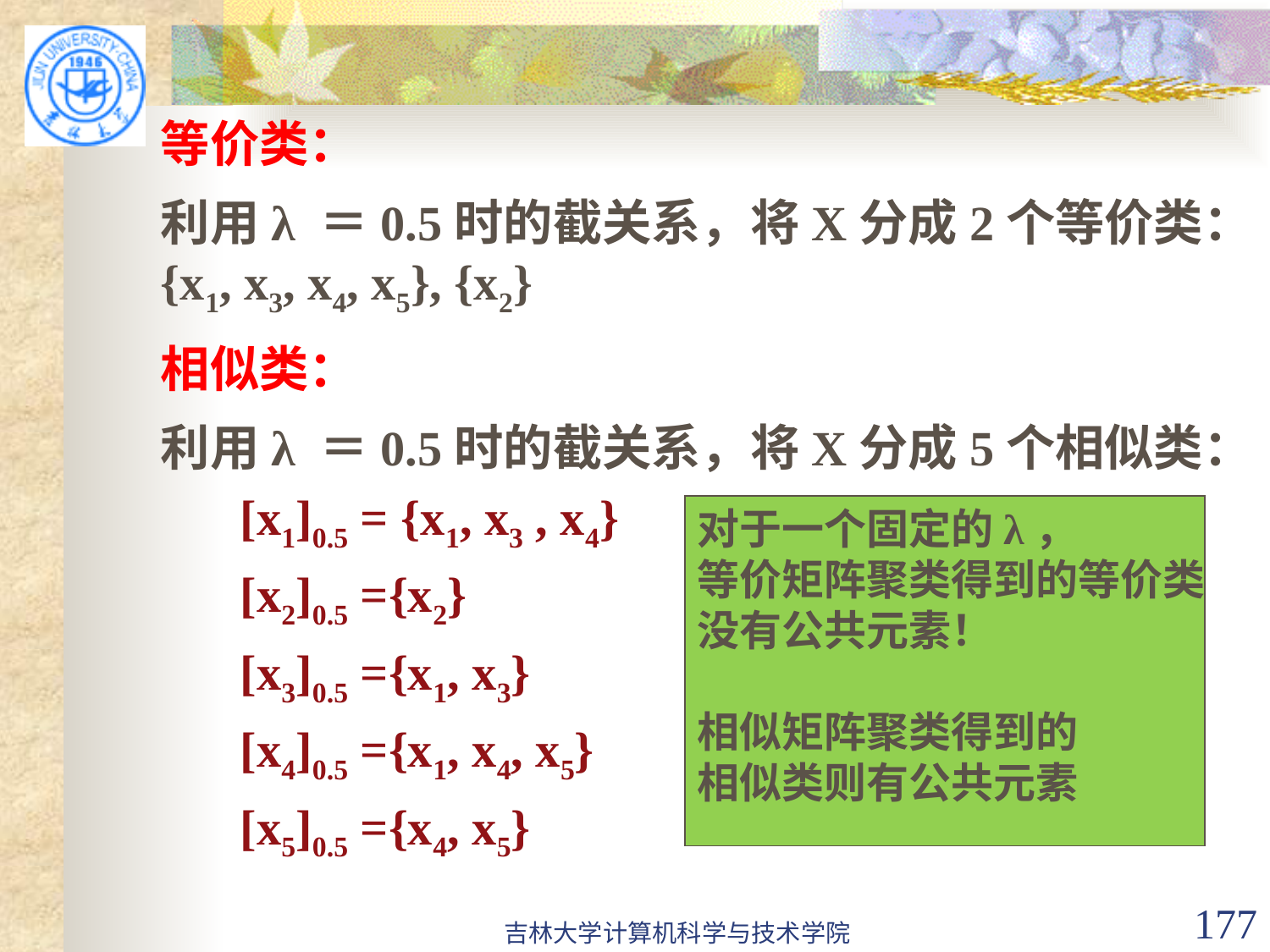

等价类：
利用λ ＝0.5时的截关系，将X分成2个等价类：{x1, x3, x4, x5}, {x2}
相似类：
利用λ ＝0.5时的截关系，将X分成5个相似类：
[x1]0.5 = {x1, x3 , x4}
[x2]0.5 ={x2}
[x3]0.5 ={x1, x3}
[x4]0.5 ={x1, x4, x5}
[x5]0.5 ={x4, x5}

对于一个固定的λ，
等价矩阵聚类得到的等价类
没有公共元素！

相似矩阵聚类得到的
相似类则有公共元素
吉林大学计算机科学与技术学院
177